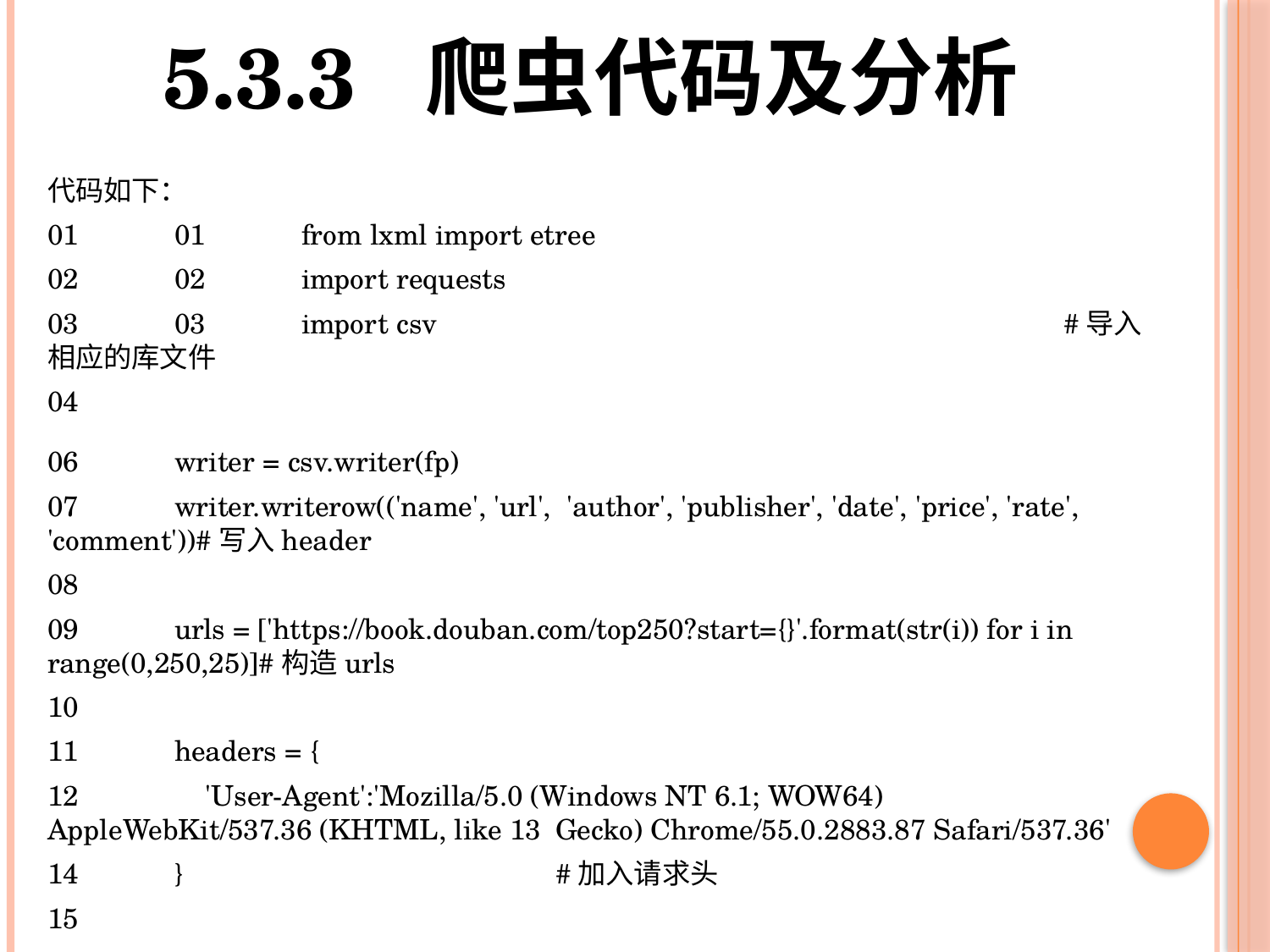

# 5.3.3  爬虫代码及分析
代码如下：
01	01	from lxml import etree
02	02	import requests
03	03	import csv					#导入相应的库文件
04
05	fp = open('C://Users/LP/Desktop/doubanbook.csv','wt',newline='',encoding='utf-8')#创建csv
06	writer = csv.writer(fp)
07	writer.writerow(('name', 'url',  'author', 'publisher', 'date', 'price', 'rate', 'comment'))#写入header
08
09	urls = ['https://book.douban.com/top250?start={}'.format(str(i)) for i in range(0,250,25)]#构造urls
10
11	headers = {
12	    'User-Agent':'Mozilla/5.0 (Windows NT 6.1; WOW64) AppleWebKit/537.36 (KHTML, like 13	Gecko) Chrome/55.0.2883.87 Safari/537.36'
14	}			#加入请求头
15